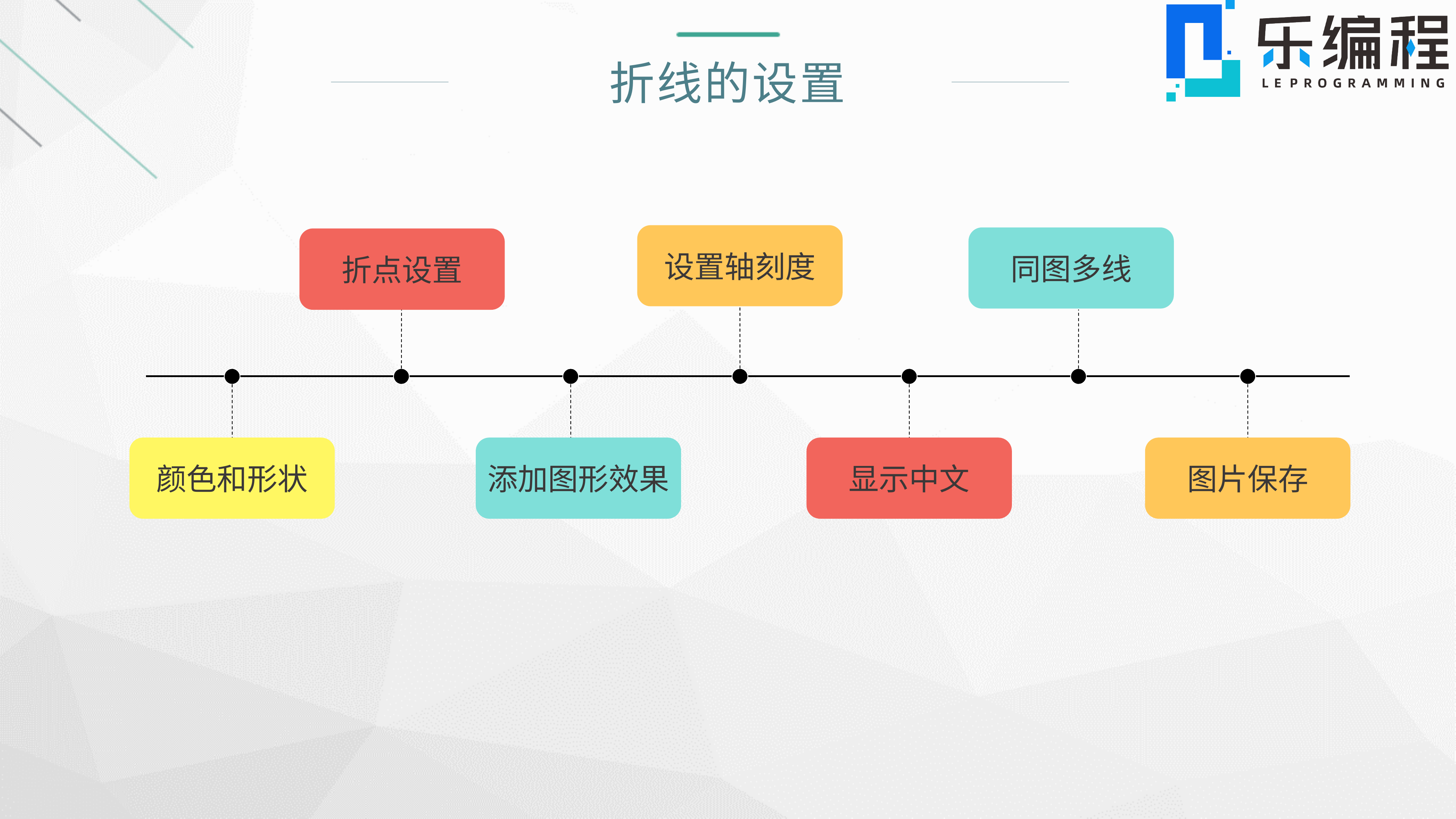

折线的设置

设置轴刻度
同图多线
折点设置

颜色和形状
添加图形效果
显示中文
图片保存